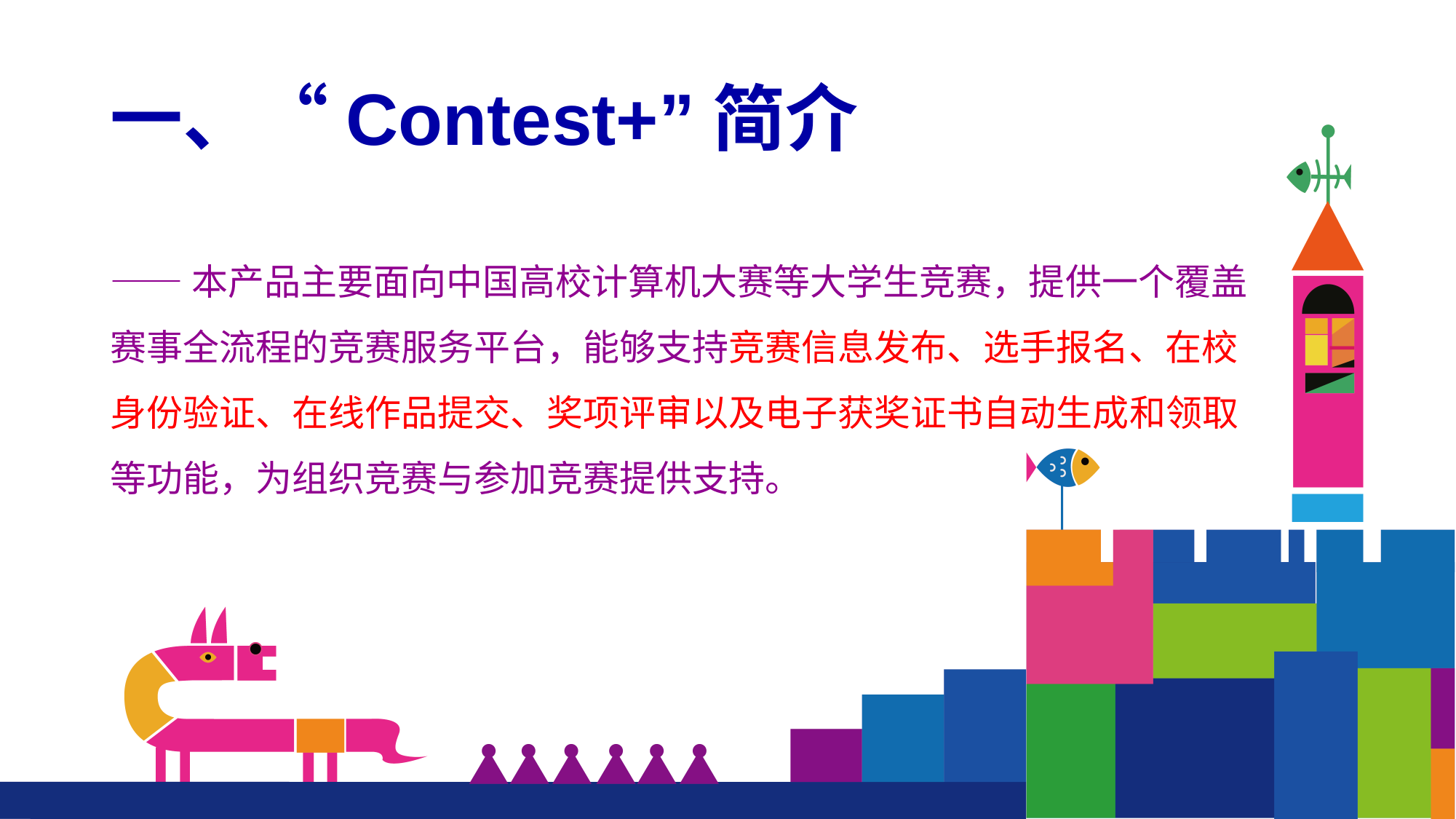

# 一、“Contest+”简介

——本产品主要面向中国高校计算机大赛等大学生竞赛，提供一个覆盖赛事全流程的竞赛服务平台，能够支持竞赛信息发布、选手报名、在校身份验证、在线作品提交、奖项评审以及电子获奖证书自动生成和领取等功能，为组织竞赛与参加竞赛提供支持。